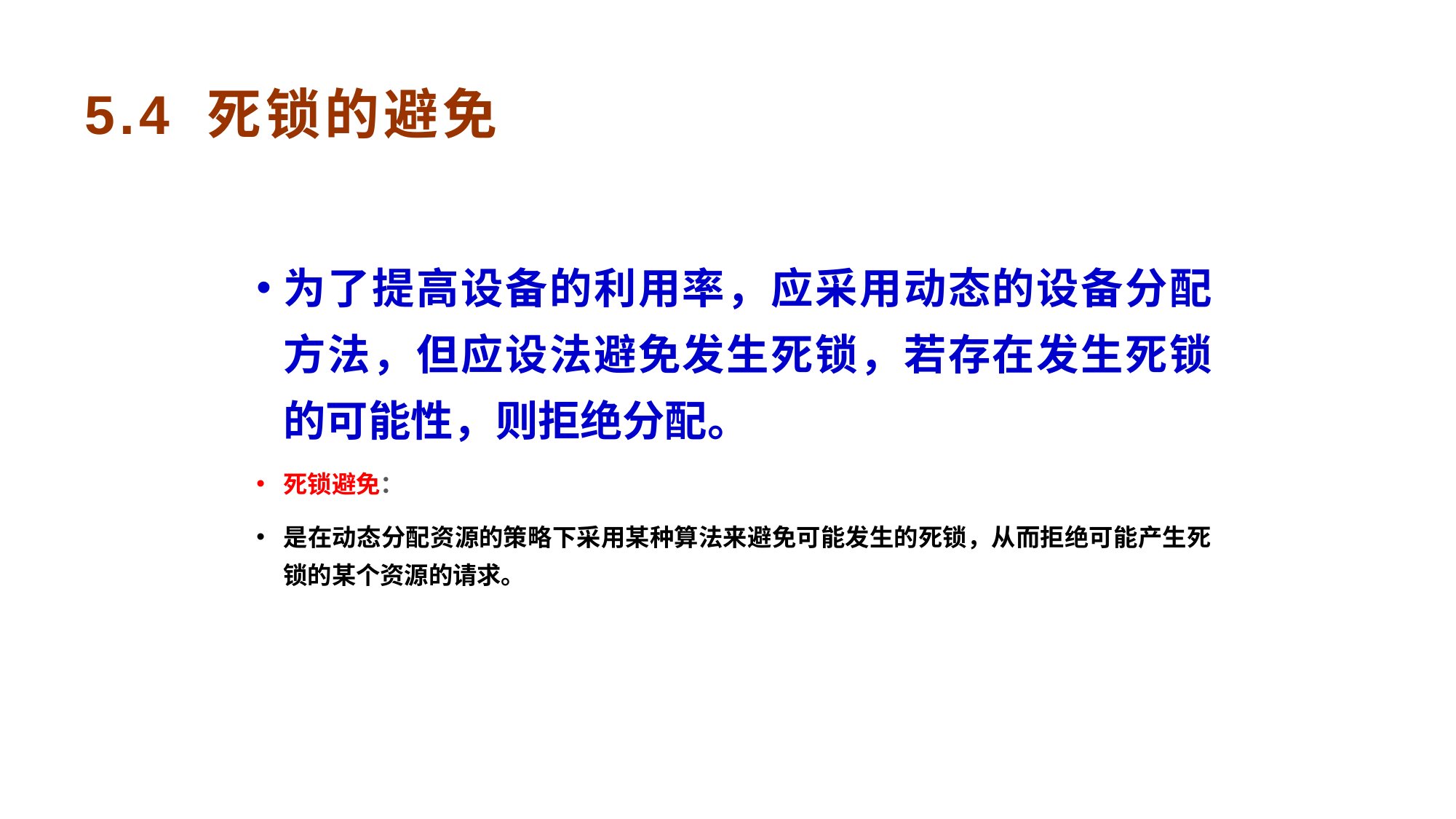

5.4 死锁的避免
为了提高设备的利用率，应采用动态的设备分配方法，但应设法避免发生死锁，若存在发生死锁的可能性，则拒绝分配。
死锁避免：
是在动态分配资源的策略下采用某种算法来避免可能发生的死锁，从而拒绝可能产生死锁的某个资源的请求。